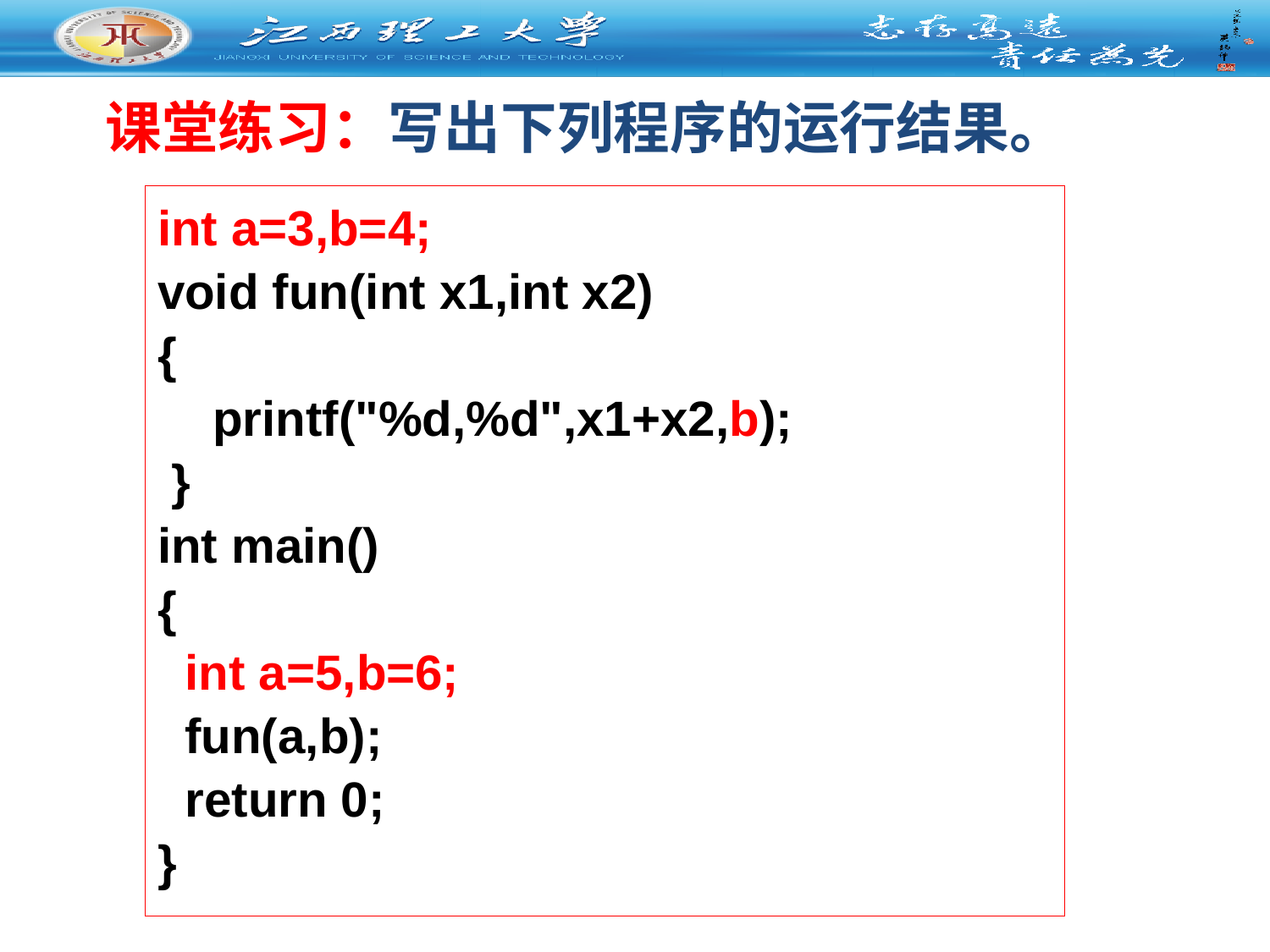

课堂练习：写出下列程序的运行结果。
int a=3,b=4;
void fun(int x1,int x2)
{
    printf("%d,%d",x1+x2,b);
 }
int main()
{
  int a=5,b=6;
  fun(a,b);
  return 0;
}